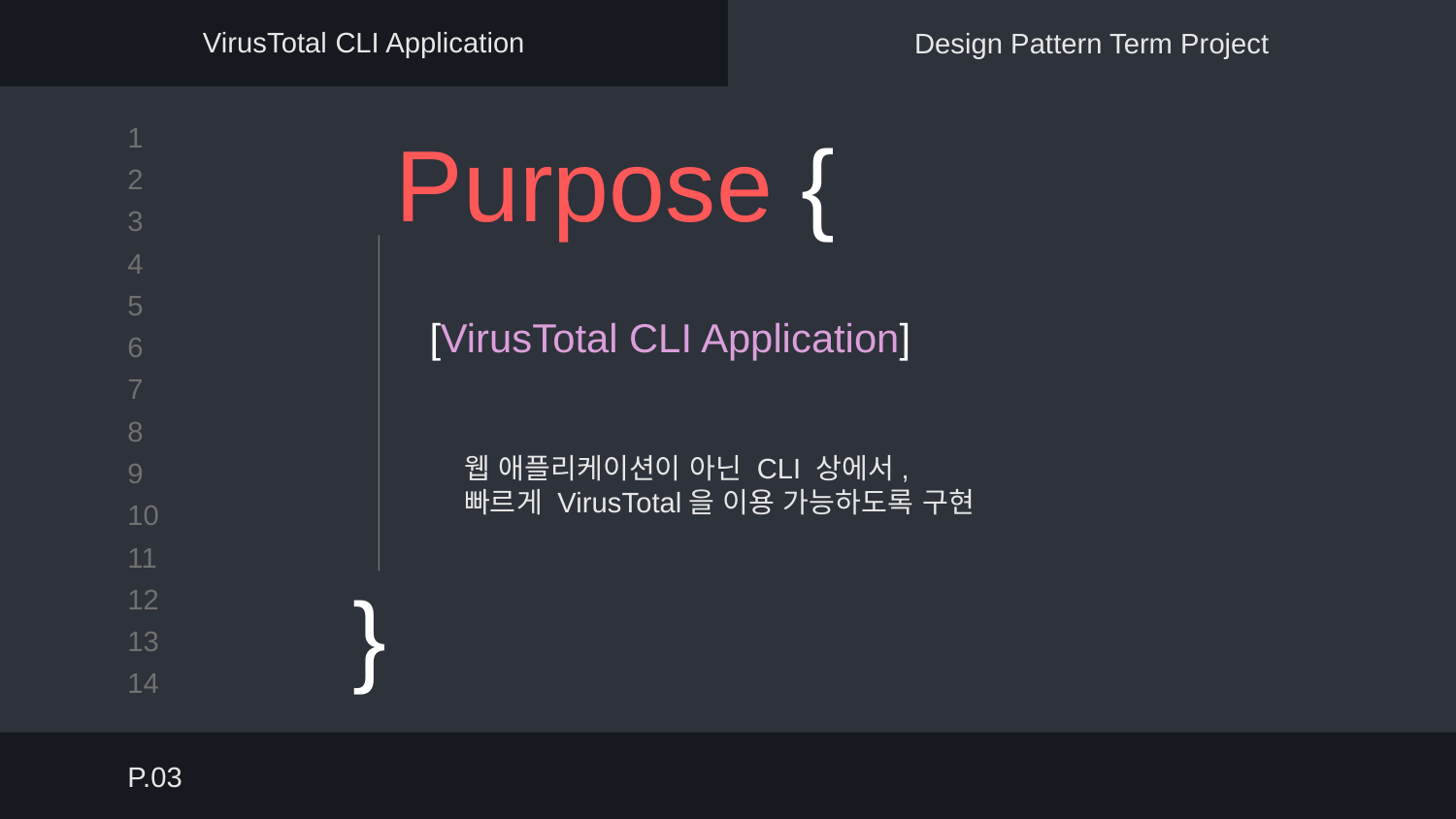

VirusTotal CLI Application
Design Pattern Term Project
# Purpose {
[VirusTotal CLI Application]
웹 애플리케이션이 아닌 CLI 상에서,
빠르게 VirusTotal을 이용 가능하도록 구현
}
P.03